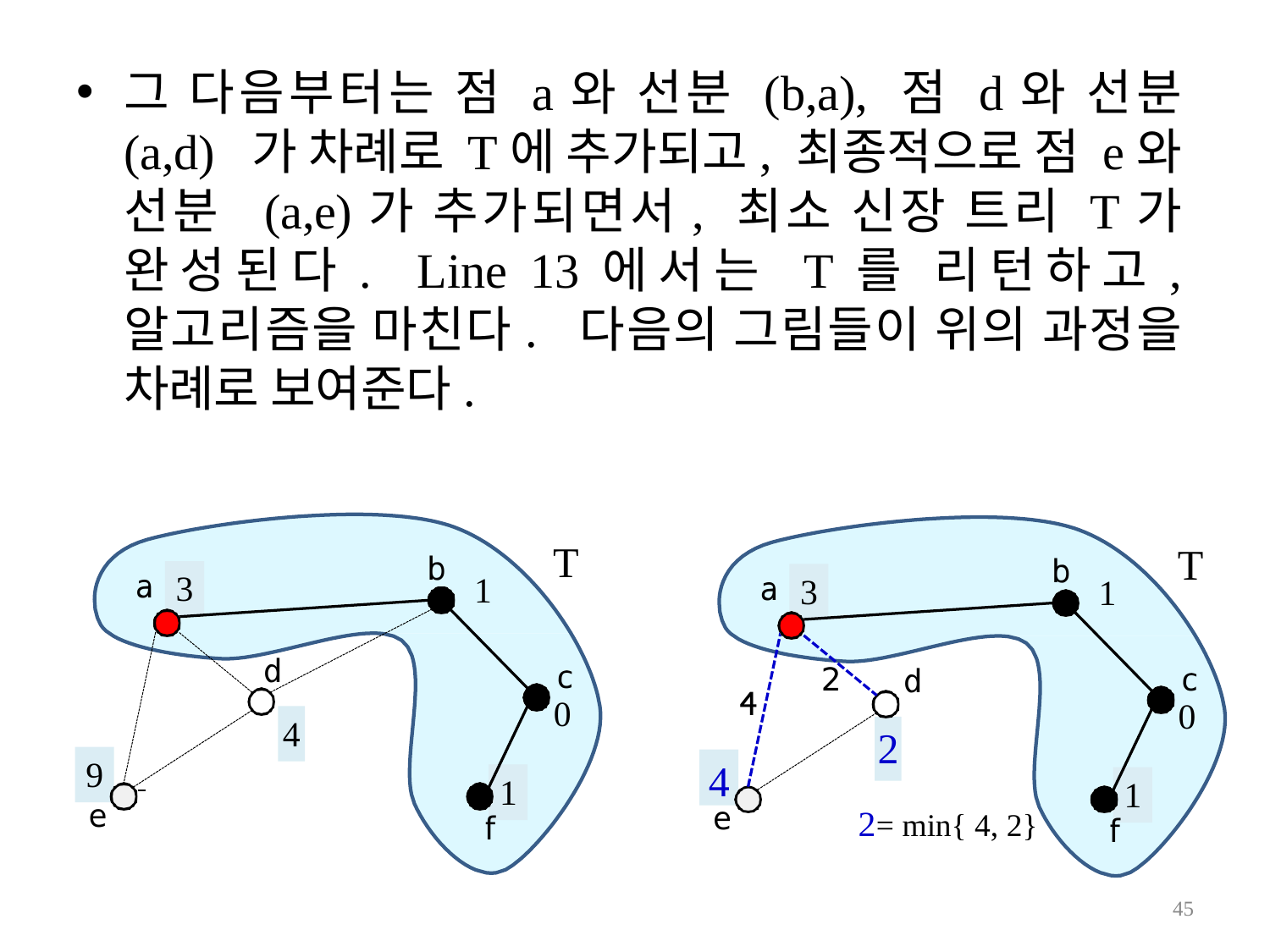

그 다음부터는 점 a와 선분 (b,a), 점 d와 선분 (a,d)  가 차례로 T에 추가되고, 최종적으로 점 e와 선분  (a,e)가 추가되면서, 최소 신장 트리 T가 완성된다.  Line 13에서는 T를 리턴하고, 알고리즘을 마친다.  다음의 그림들이 위의 과정을 차례로 보여준다.

T
T
b
b

a
3
1
a
3
1

d
2
c
0
d
c
0
4

4

2

4
9
e

1
1

e
2= min{ 4, 2}
f
f
45